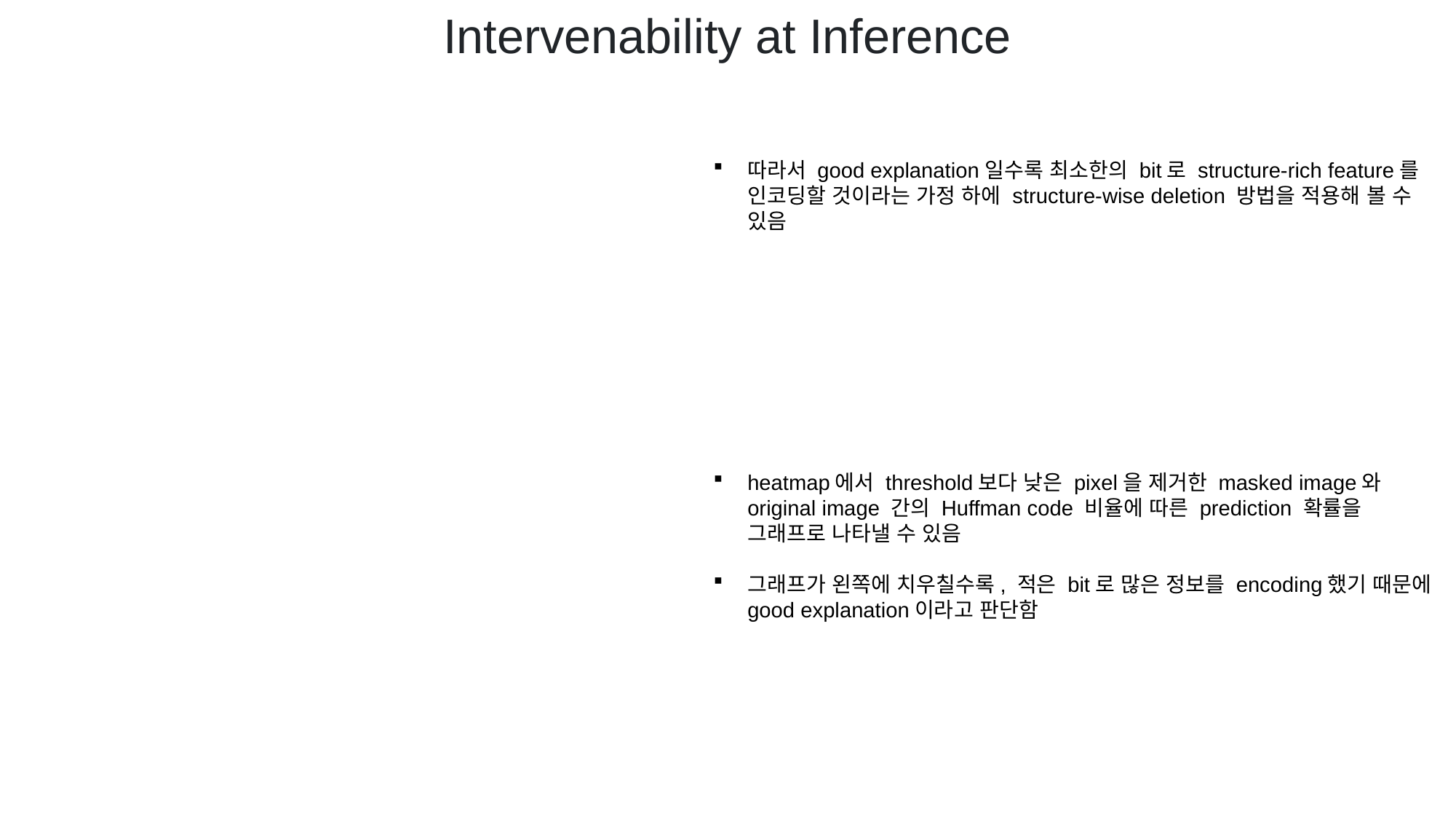

Intervenability at Inference
따라서 good explanation일수록 최소한의 bit로 structure-rich feature를 인코딩할 것이라는 가정 하에 structure-wise deletion 방법을 적용해 볼 수 있음

heatmap에서 threshold보다 낮은 pixel을 제거한 masked image와 original image 간의 Huffman code 비율에 따른 prediction 확률을 그래프로 나타낼 수 있음

그래프가 왼쪽에 치우칠수록, 적은 bit로 많은 정보를 encoding했기 때문에 good explanation이라고 판단함